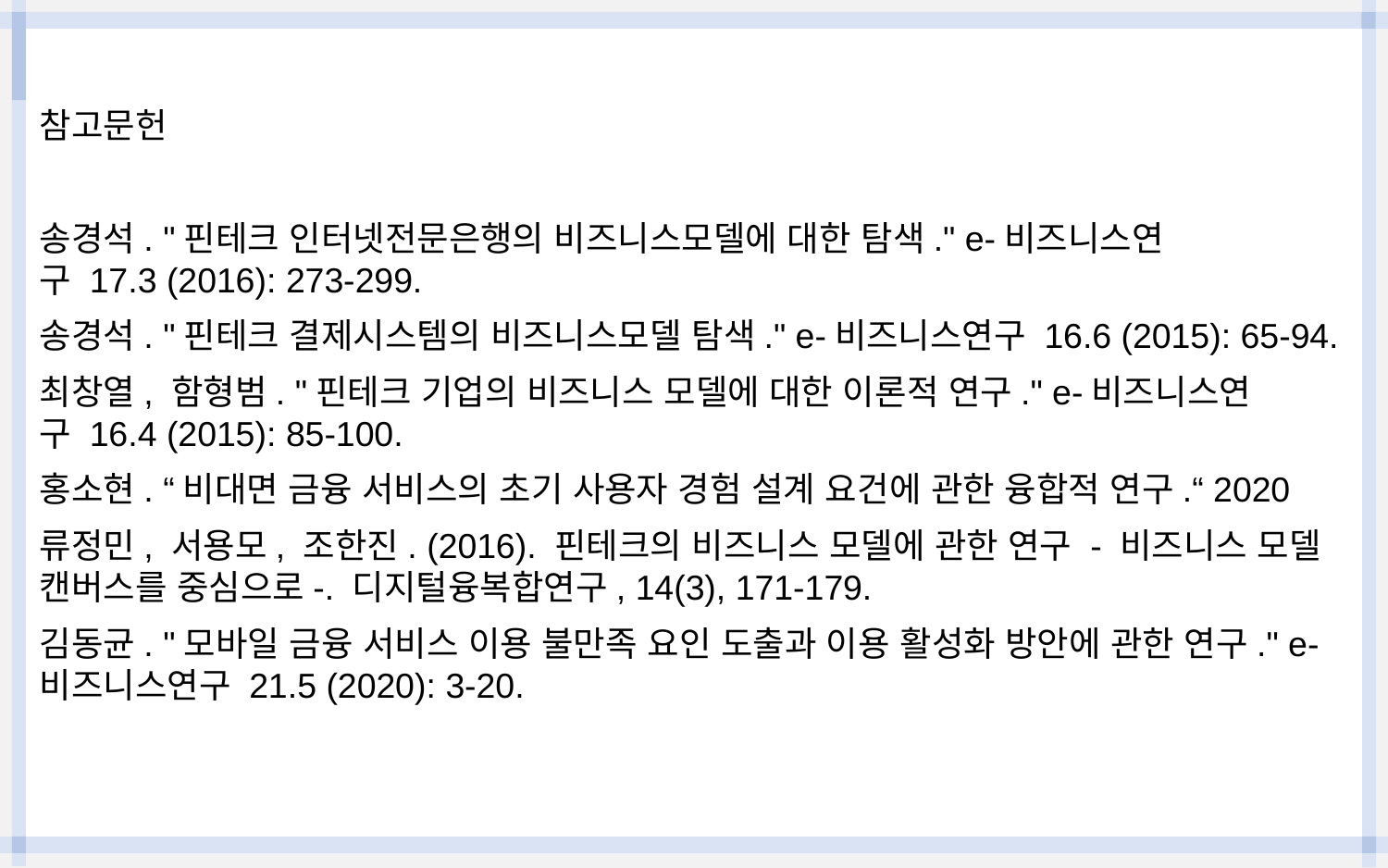

참고문헌

송경석. "핀테크 인터넷전문은행의 비즈니스모델에 대한 탐색." e-비즈니스연구 17.3 (2016): 273-299.
송경석. "핀테크 결제시스템의 비즈니스모델 탐색." e-비즈니스연구 16.6 (2015): 65-94.
최창열, 함형범. "핀테크 기업의 비즈니스 모델에 대한 이론적 연구." e-비즈니스연구 16.4 (2015): 85-100.
홍소현. “비대면 금융 서비스의 초기 사용자 경험 설계 요건에 관한 융합적 연구.“ 2020
류정민, 서용모, 조한진. (2016). 핀테크의 비즈니스 모델에 관한 연구 - 비즈니스 모델 캔버스를 중심으로-. 디지털융복합연구, 14(3), 171-179.
김동균. "모바일 금융 서비스 이용 불만족 요인 도출과 이용 활성화 방안에 관한 연구." e-비즈니스연구 21.5 (2020): 3-20.